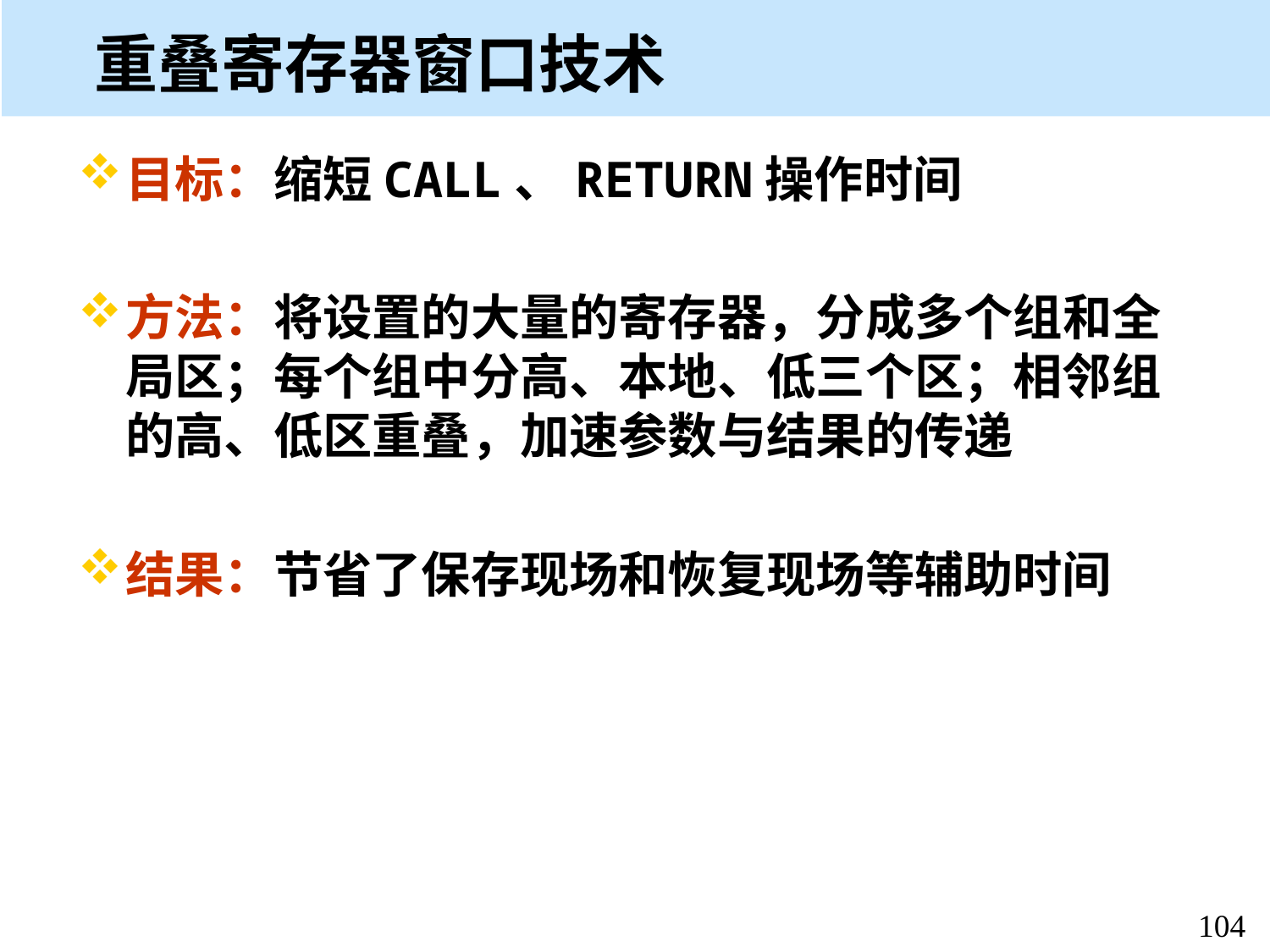

# 重叠寄存器窗口技术
目标：缩短CALL、RETURN操作时间

方法：将设置的大量的寄存器，分成多个组和全局区；每个组中分高、本地、低三个区；相邻组的高、低区重叠，加速参数与结果的传递

结果：节省了保存现场和恢复现场等辅助时间